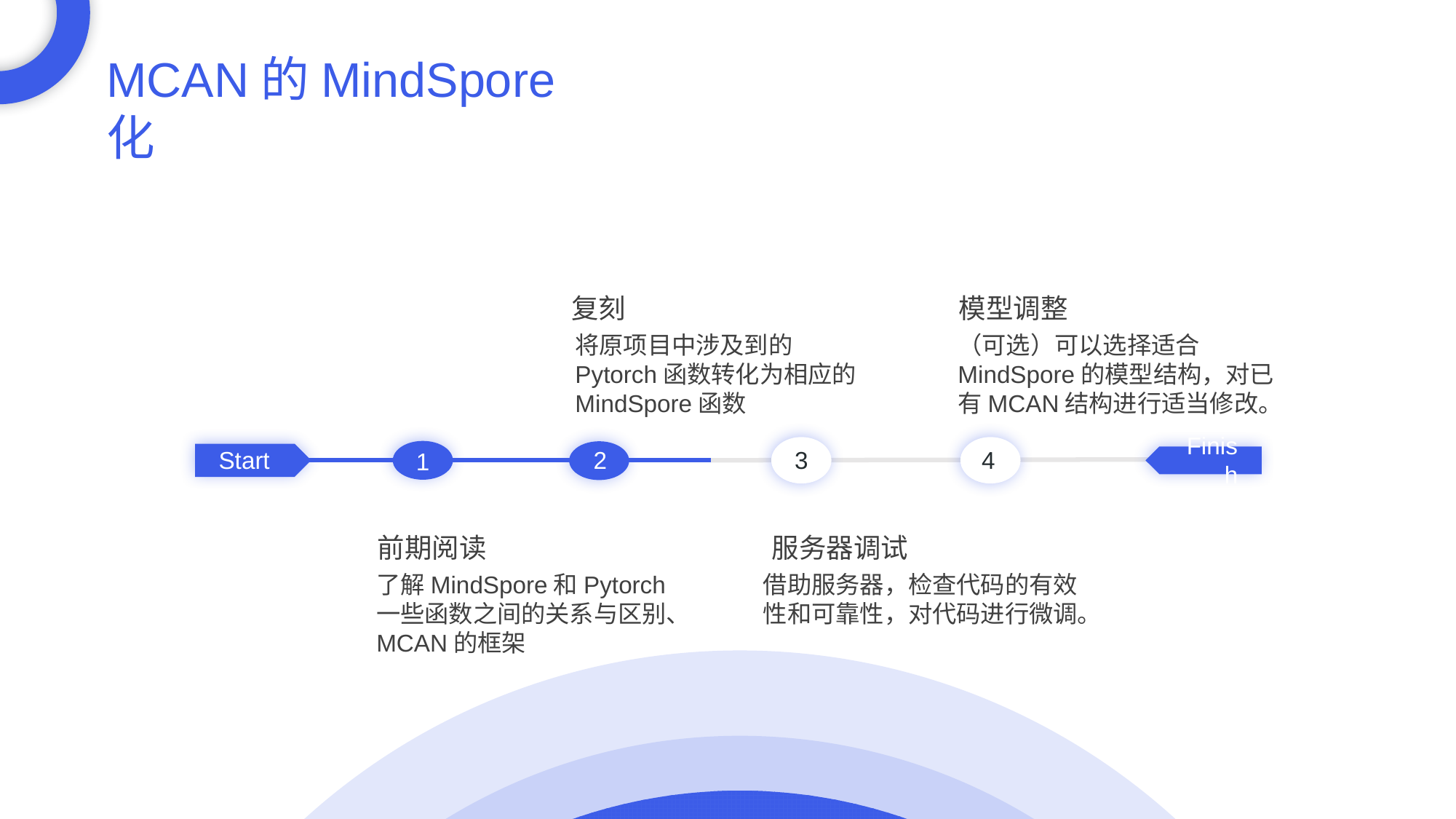

MCAN的MindSpore化
复刻
将原项目中涉及到的Pytorch函数转化为相应的MindSpore函数

2
模型调整
（可选）可以选择适合MindSpore的模型结构，对已有MCAN结构进行适当修改。

4
Finish

3
服务器调试
借助服务器，检查代码的有效性和可靠性，对代码进行微调。
Start

1
前期阅读
了解MindSpore和Pytorch一些函数之间的关系与区别、MCAN的框架